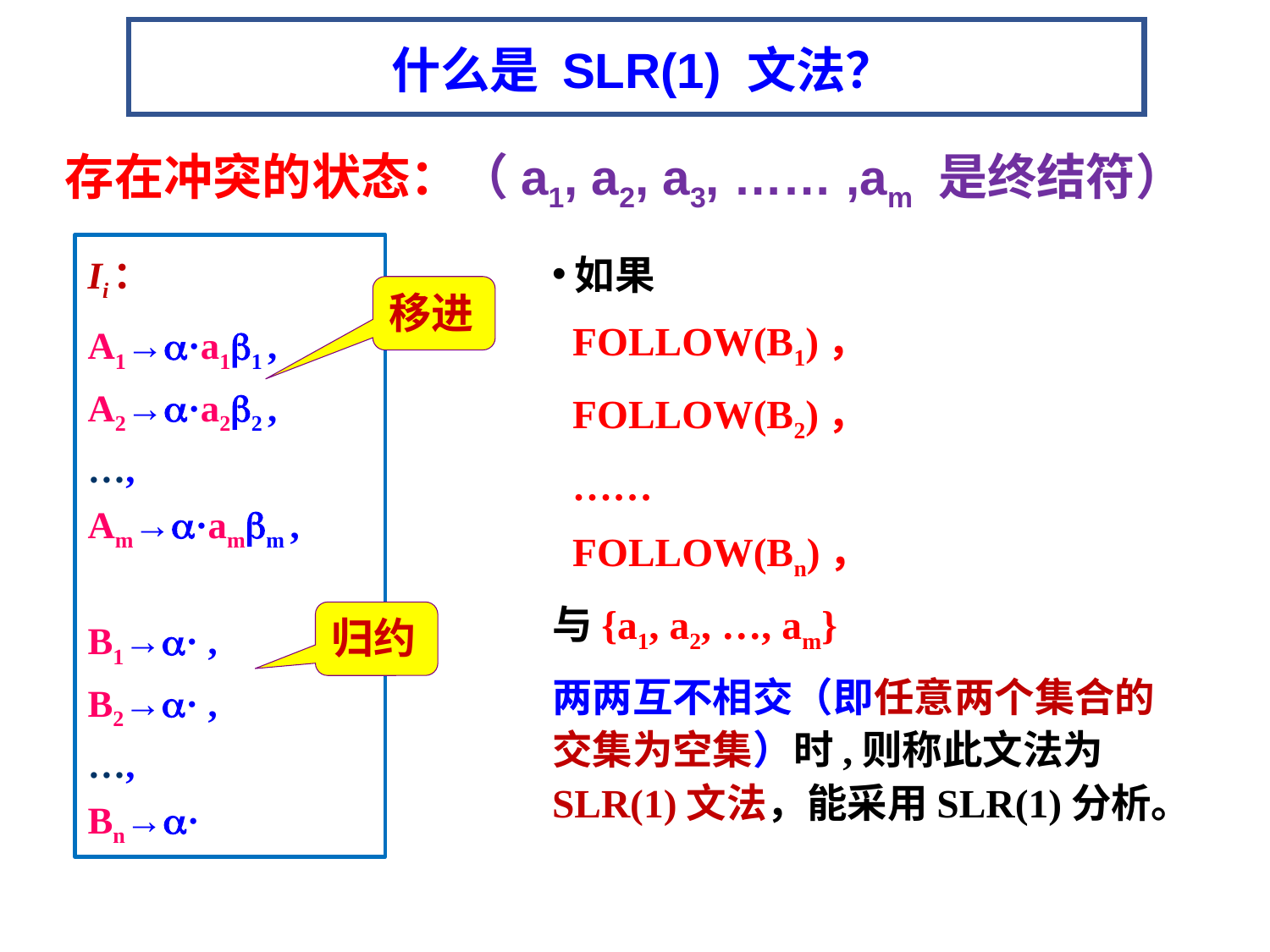

# 什么是 SLR(1) 文法？
存在冲突的状态：（a1, a2, a3, …… ,am 是终结符）
Ii：
A1→α·a1β1 ,
A2→α·a2β2 ,
…,
Am→α·amβm ,

B1→α· ,
B2→α· ,
…,
Bn→α·
如果
  FOLLOW(B1)，
  FOLLOW(B2)，
  ……
  FOLLOW(Bn)，
与{a1, a2, …, am}
两两互不相交（即任意两个集合的交集为空集）时,则称此文法为SLR(1)文法，能采用SLR(1)分析。
移进
归约